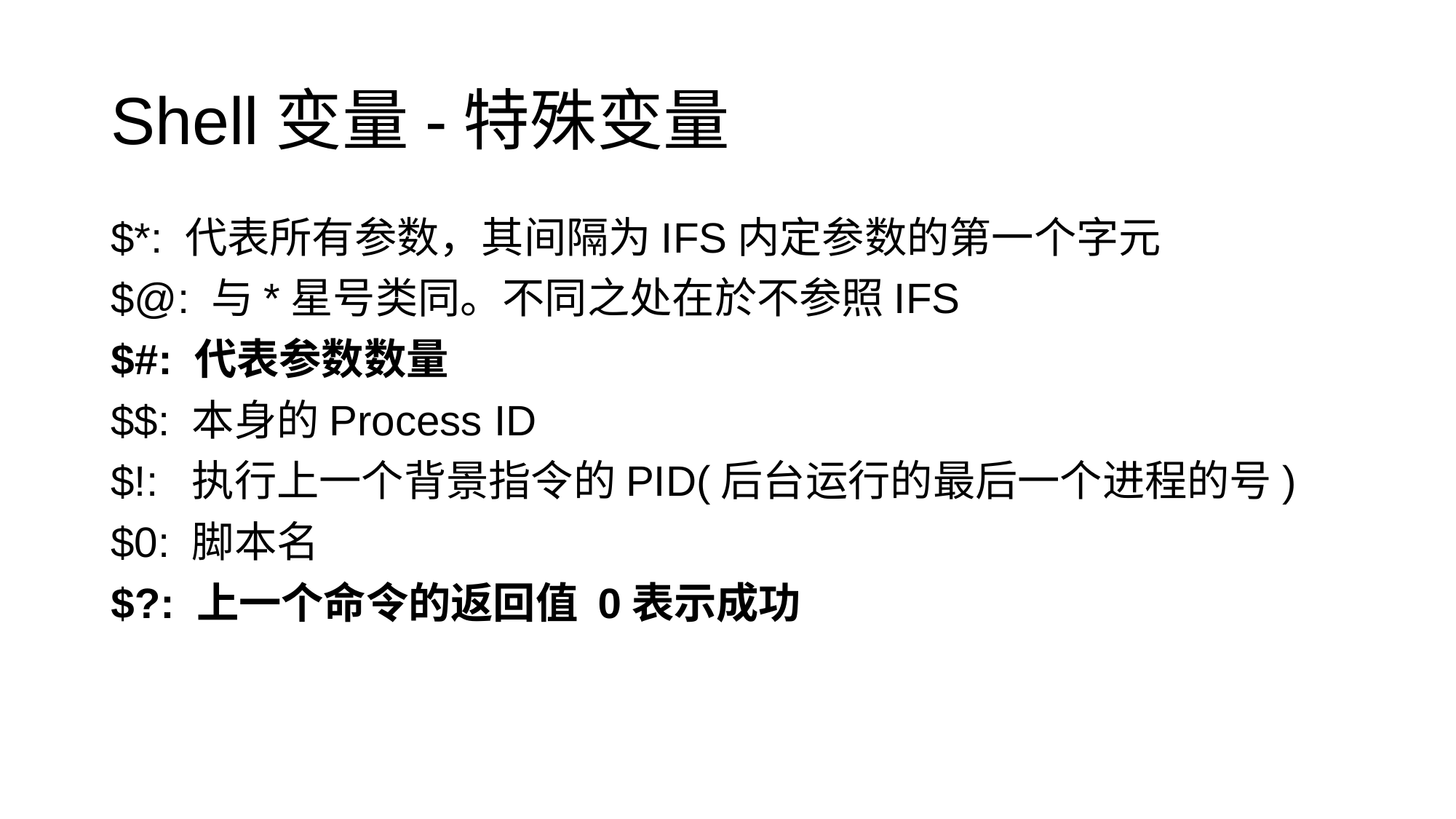

# Shell变量-特殊变量
$*: 代表所有参数，其间隔为IFS内定参数的第一个字元
$@: 与*星号类同。不同之处在於不参照IFS
$#: 代表参数数量
$$: 本身的Process ID
$!:  执行上一个背景指令的PID(后台运行的最后一个进程的号)
$0: 脚本名
$?: 上一个命令的返回值 0表示成功